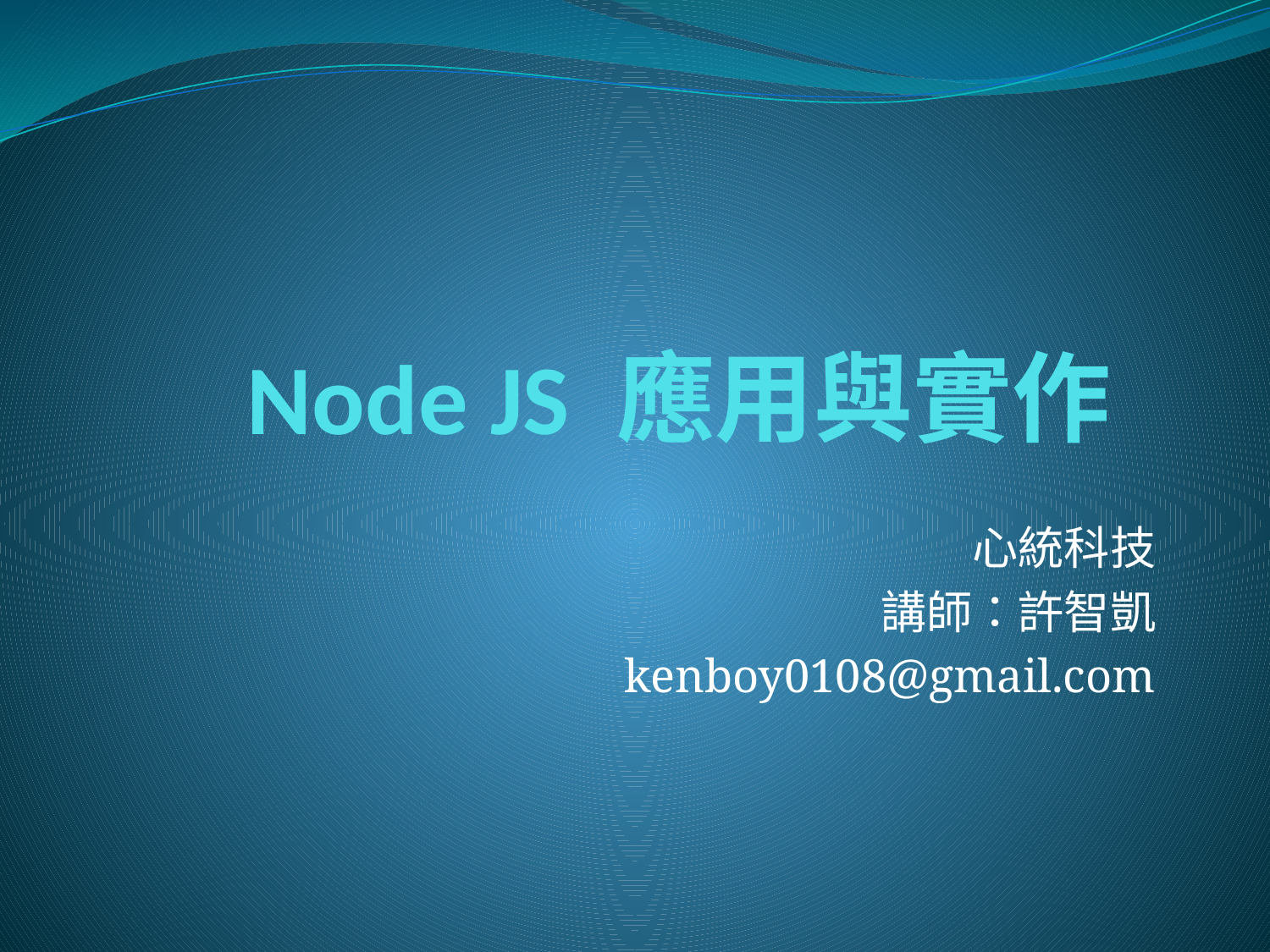

# Node JS 應用與實作

心統科技
講師：許智凱
kenboy0108@gmail.com